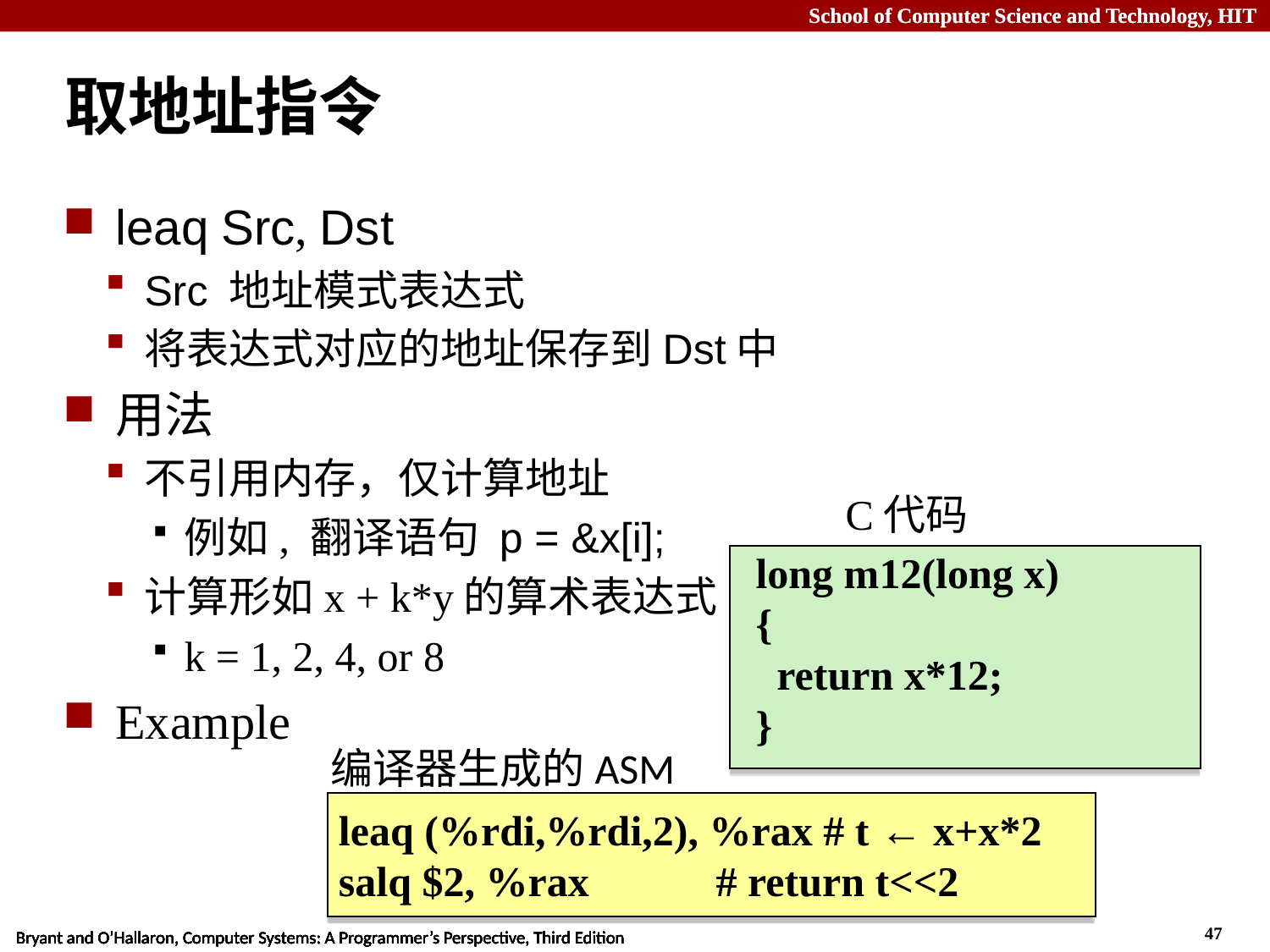

# 取地址指令
leaq Src, Dst
Src 地址模式表达式
将表达式对应的地址保存到Dst中
用法
不引用内存，仅计算地址
例如, 翻译语句 p = &x[i];
计算形如x + k*y的算术表达式
k = 1, 2, 4, or 8
Example
C代码
long m12(long x)
{
  return x*12;
}
编译器生成的ASM
leaq (%rdi,%rdi,2), %rax # t ← x+x*2
salq $2, %rax            # return t<<2